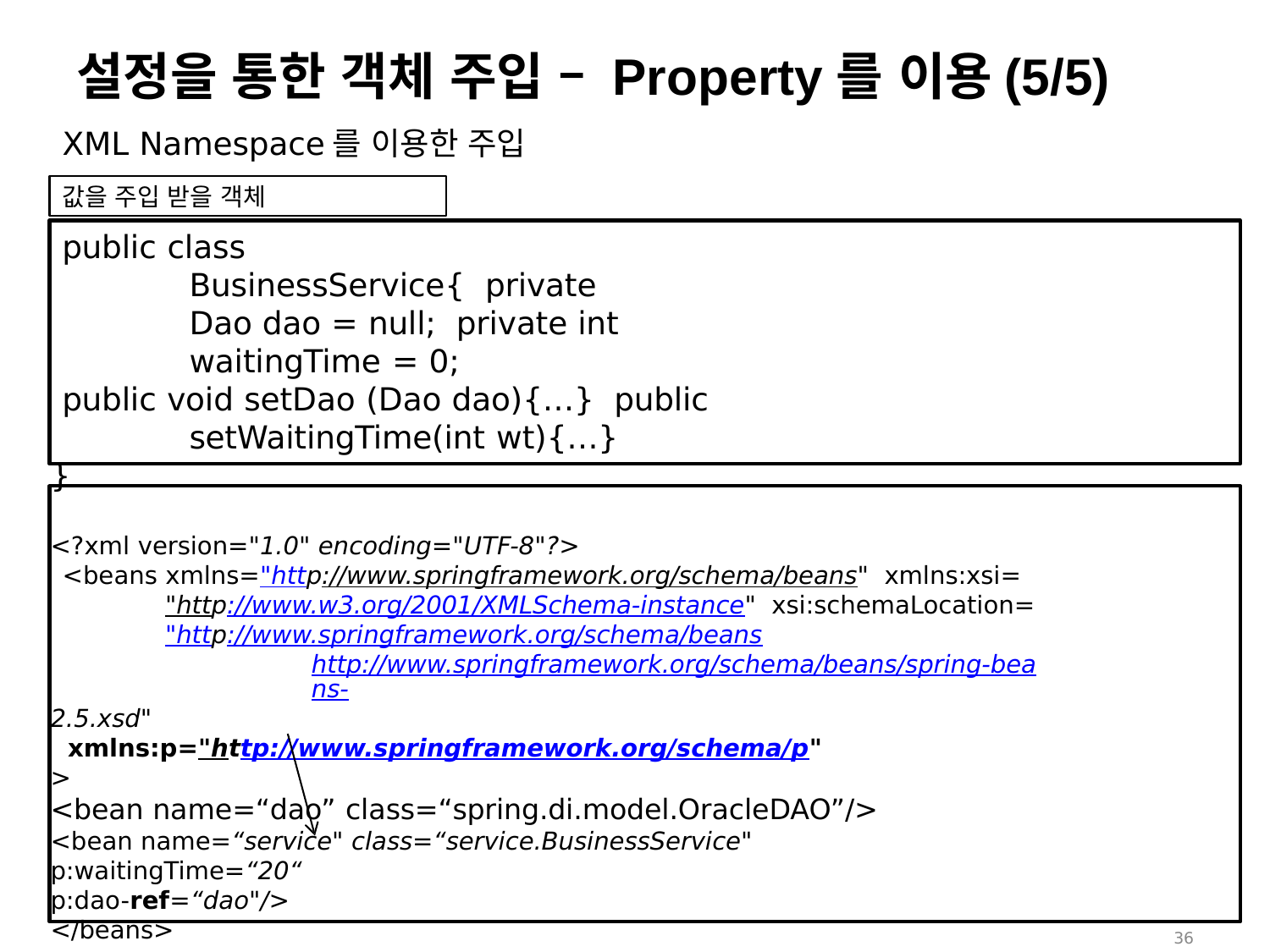

# 설정을 통한 객체 주입 – Property를 이용(5/5)
XML Namespace를 이용한 주입
값을 주입 받을 객체
public class BusinessService{  private Dao dao = null;  private int waitingTime = 0;
public void setDao (Dao dao){…}  public setWaitingTime(int wt){…}
}

<?xml version="1.0" encoding="UTF-8"?>
<beans xmlns="http://www.springframework.org/schema/beans"  xmlns:xsi="http://www.w3.org/2001/XMLSchema-instance"  xsi:schemaLocation="http://www.springframework.org/schema/beans
http://www.springframework.org/schema/beans/spring-beans-
2.5.xsd"
xmlns:p="http://www.springframework.org/schema/p"
>
<bean name=“dao” class=“spring.di.model.OracleDAO”/>
<bean name=“service" class=“service.BusinessService"
p:waitingTime=“20“
p:dao-ref=“dao"/>
</beans>

36